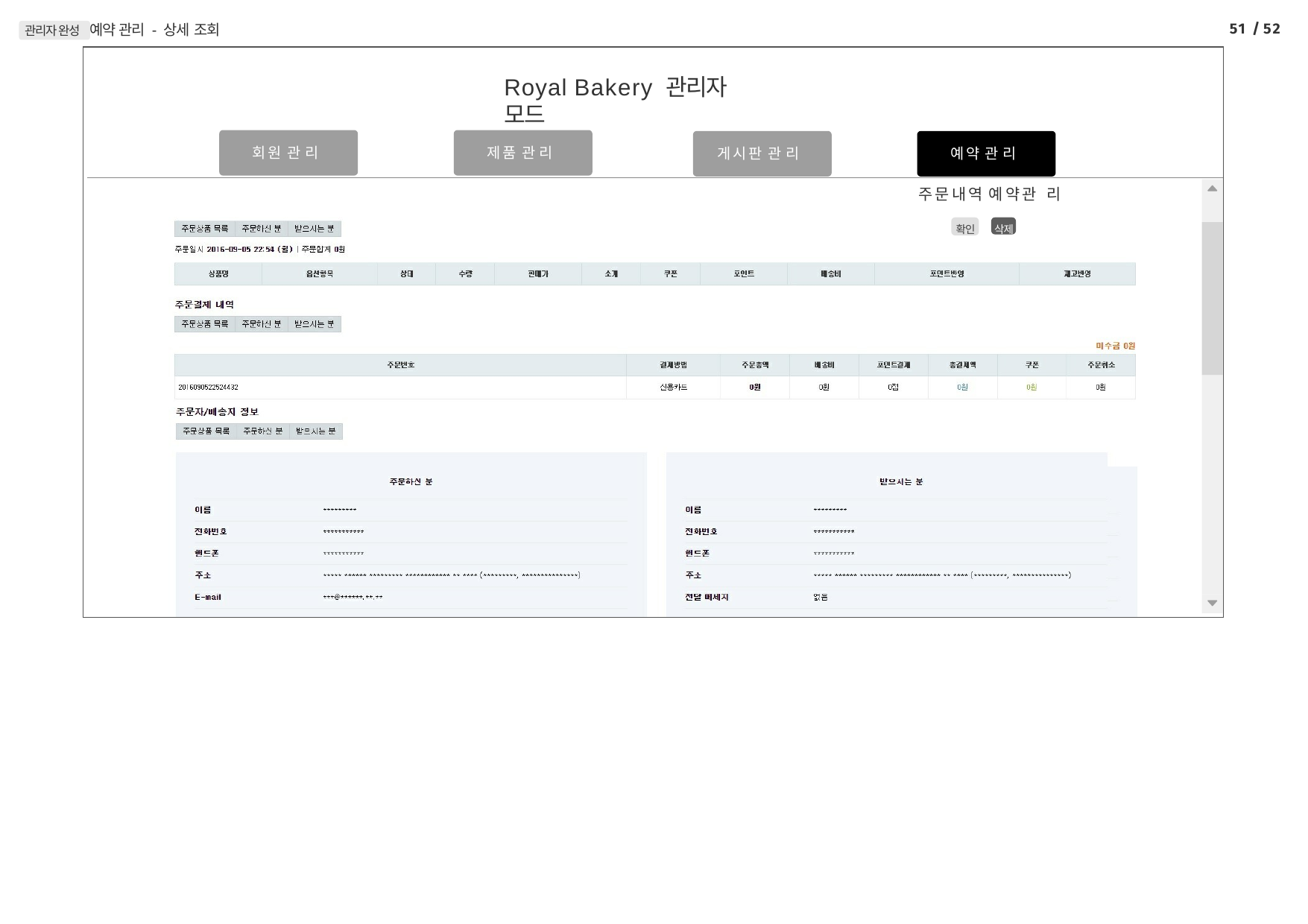

51 / 52
관리자 완성    예약 관리 - 상세 조회

Royal Bakery 관리자 모드

회 원  관 리
제 품  관 리
게 시 판  관 리
예 약  관 리

주 문 내 역  예 약 관  리

확인	삭제